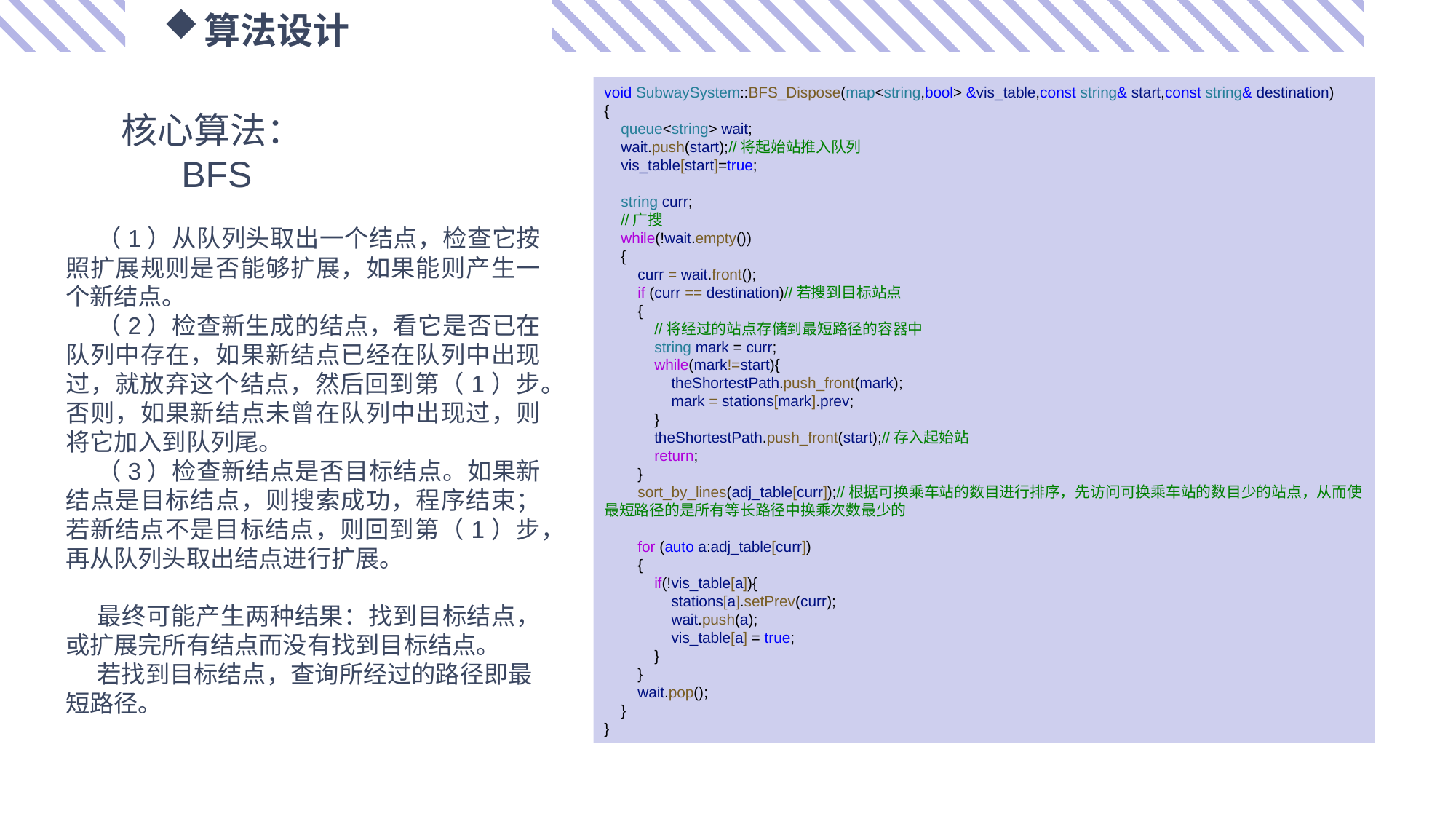

算法设计
void SubwaySystem::BFS_Dispose(map<string,bool> &vis_table,const string& start,const string& destination)
{
    queue<string> wait;
    wait.push(start);//将起始站推入队列
    vis_table[start]=true;
    string curr;
    //广搜
    while(!wait.empty())
    {
        curr = wait.front();
        if (curr == destination)//若搜到目标站点
        {
            //将经过的站点存储到最短路径的容器中
            string mark = curr;
            while(mark!=start){
                theShortestPath.push_front(mark);
                mark = stations[mark].prev;
            }
            theShortestPath.push_front(start);//存入起始站
            return;
        }
        sort_by_lines(adj_table[curr]);//根据可换乘车站的数目进行排序，先访问可换乘车站的数目少的站点，从而使最短路径的是所有等长路径中换乘次数最少的
        for (auto a:adj_table[curr])
        {
            if(!vis_table[a]){
                stations[a].setPrev(curr);
                wait.push(a);
                vis_table[a] = true;
            }
        }
        wait.pop();
    }
}
核心算法：BFS
（1）从队列头取出一个结点，检查它按照扩展规则是否能够扩展，如果能则产生一个新结点。
（2）检查新生成的结点，看它是否已在队列中存在，如果新结点已经在队列中出现过，就放弃这个结点，然后回到第（1）步。否则，如果新结点未曾在队列中出现过，则将它加入到队列尾。
（3）检查新结点是否目标结点。如果新结点是目标结点，则搜索成功，程序结束；若新结点不是目标结点，则回到第（1）步，再从队列头取出结点进行扩展。

最终可能产生两种结果：找到目标结点，或扩展完所有结点而没有找到目标结点。
若找到目标结点，查询所经过的路径即最短路径。
13